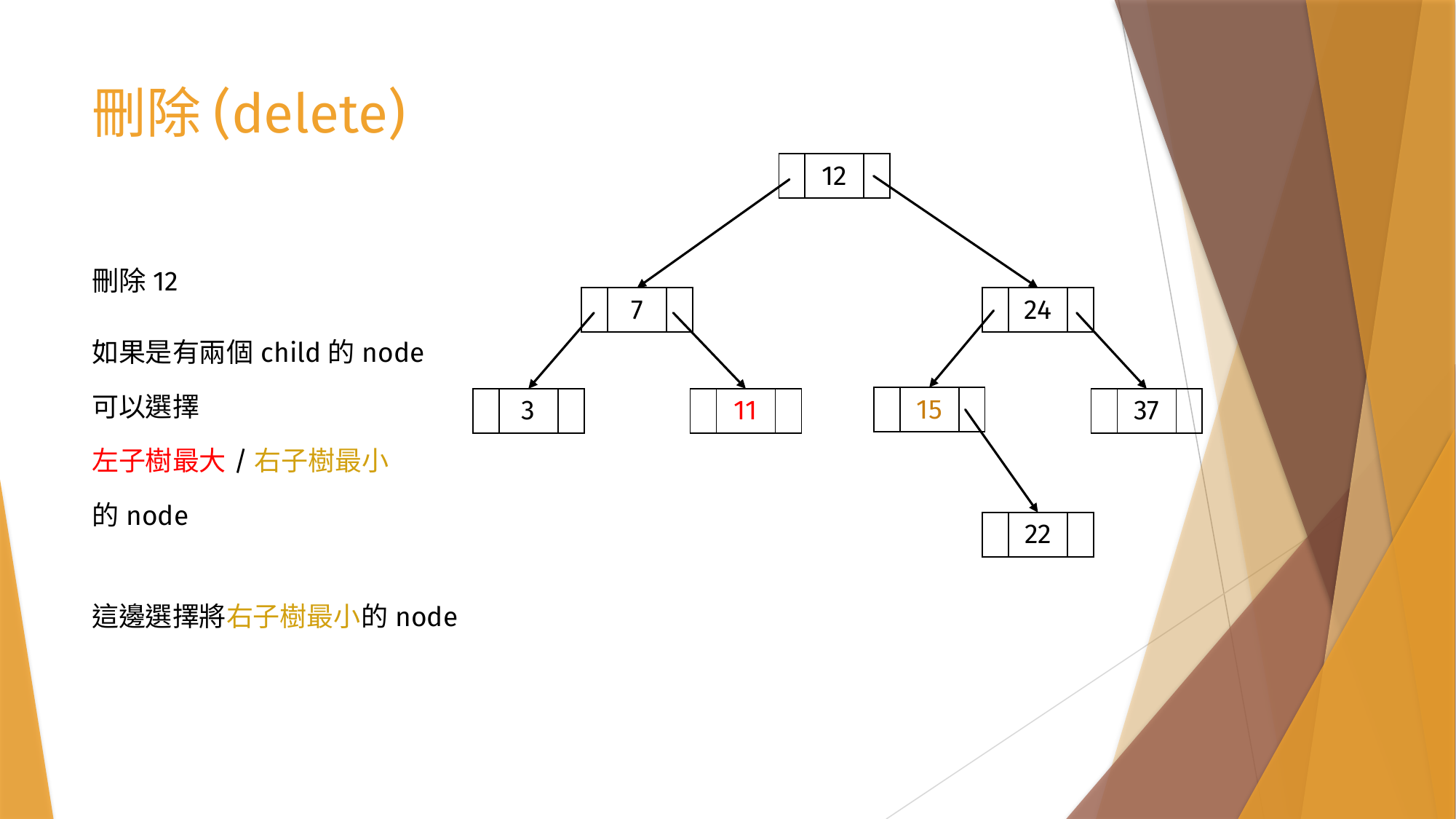

# 刪除(delete)
|  | 12 |  |
| --- | --- | --- |
刪除12
|  | 7 |  |
| --- | --- | --- |
|  | 24 |  |
| --- | --- | --- |
如果是有兩個child的node
可以選擇
左子樹最大/右子樹最小
的node

這邊選擇將右子樹最小的node
|  | 15 |  |
| --- | --- | --- |
|  | 3 |  |
| --- | --- | --- |
|  | 11 |  |
| --- | --- | --- |
|  | 37 |  |
| --- | --- | --- |
|  | 22 |  |
| --- | --- | --- |